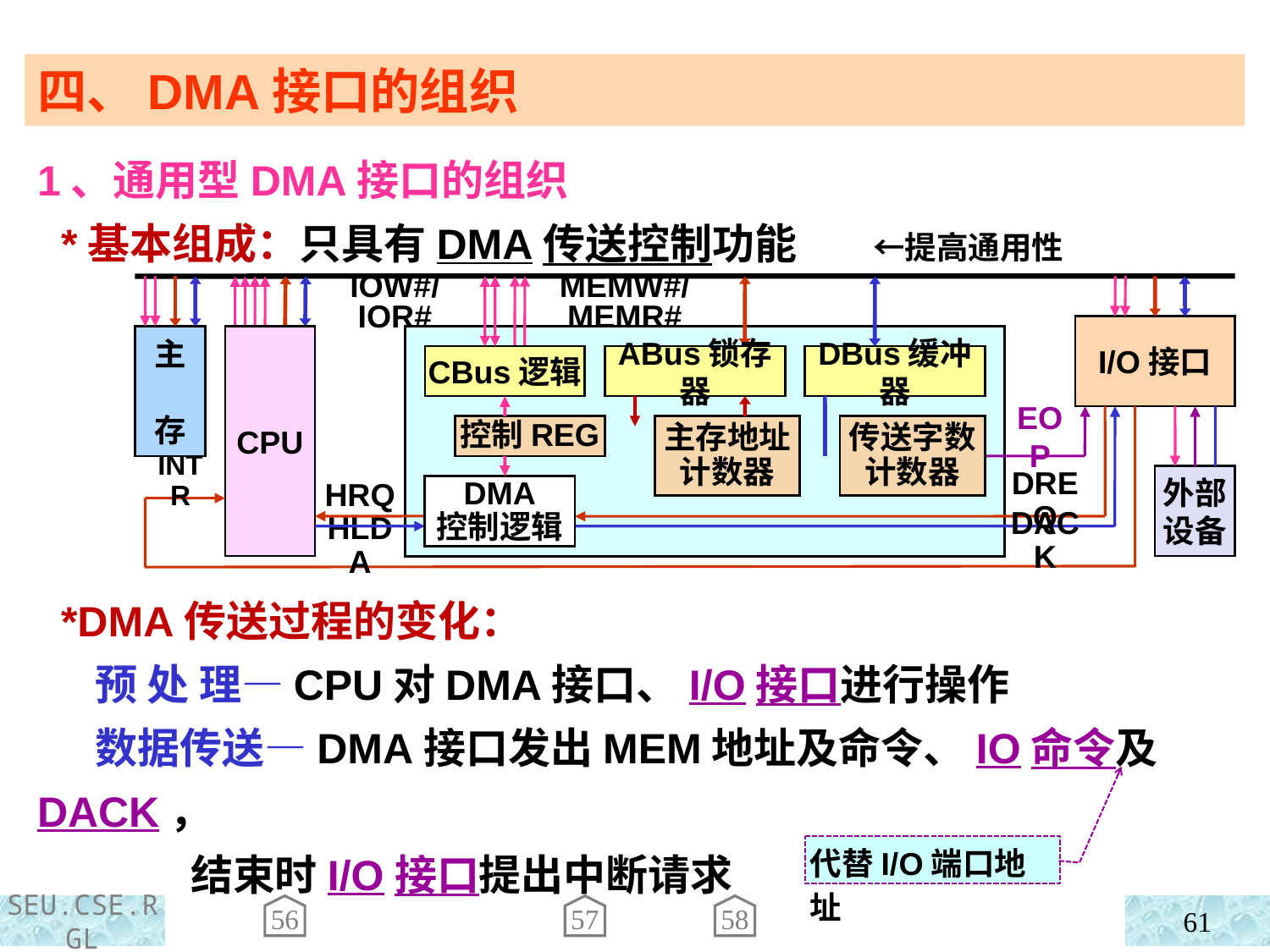

四、DMA接口的组织
1、通用型DMA接口的组织
  *基本组成：只具有DMA传送控制功能        ←提高通用性

IOW#/IOR#
MEMW#/MEMR#
I/O接口
CPU
主

存

CBus逻辑
ABus锁存器
DBus缓冲器

主存地址计数器
传送字数计数器
EOP
控制REG

外部
设备
INTR
DMA
控制逻辑
HRQ
DREQ

DACK
HLDA

  *DMA传送过程的变化：
     预 处 理—CPU对DMA接口、I/O接口进行操作
     数据传送—DMA接口发出MEM地址及命令、IO命令及DACK，
               结束时I/O接口提出中断请求
代替I/O端口地址
56
57
58
61